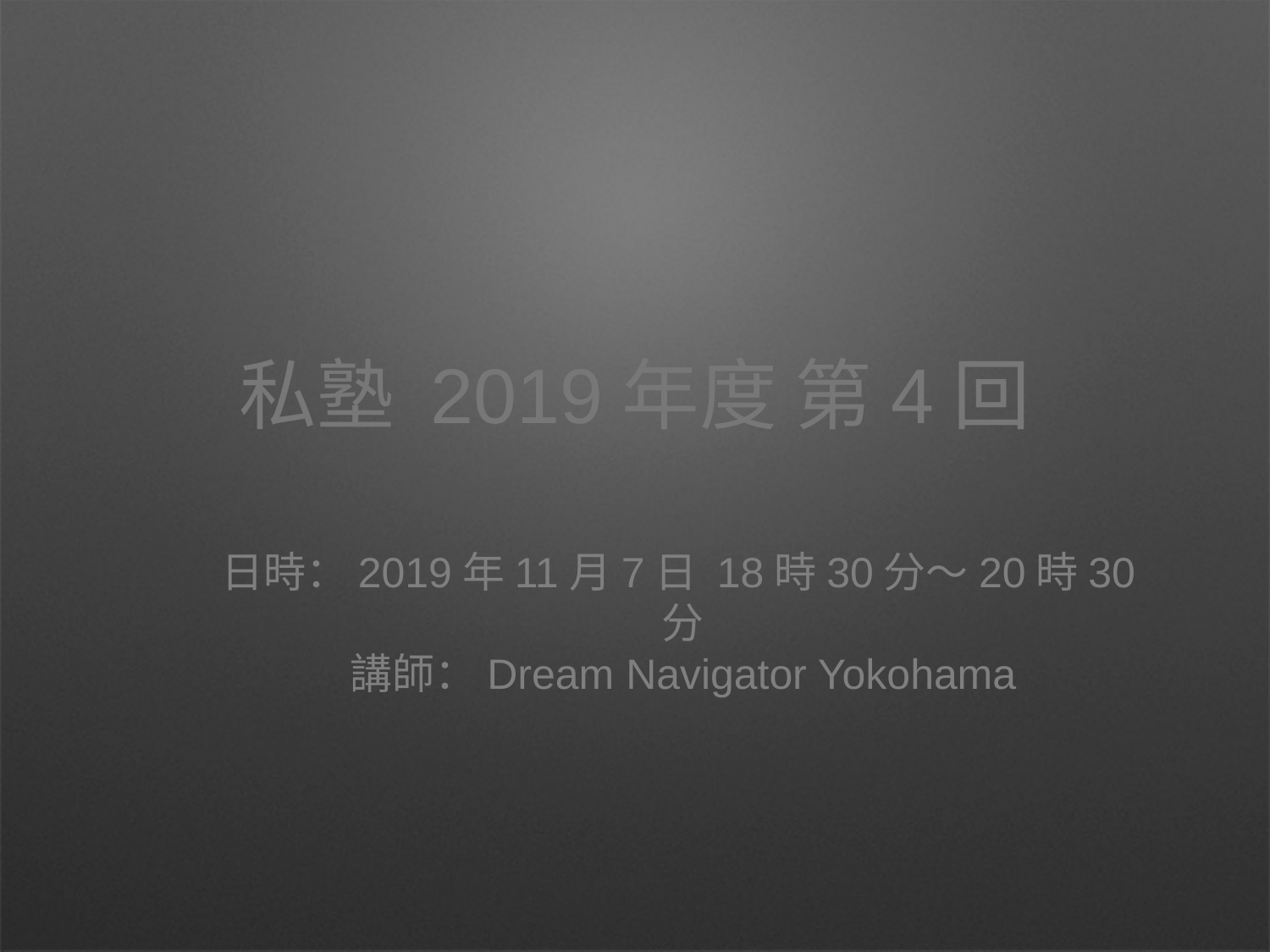

# 私塾 2019年度 第4回
日時：2019年11月7日 18時30分～20時30分
講師：Dream Navigator Yokohama